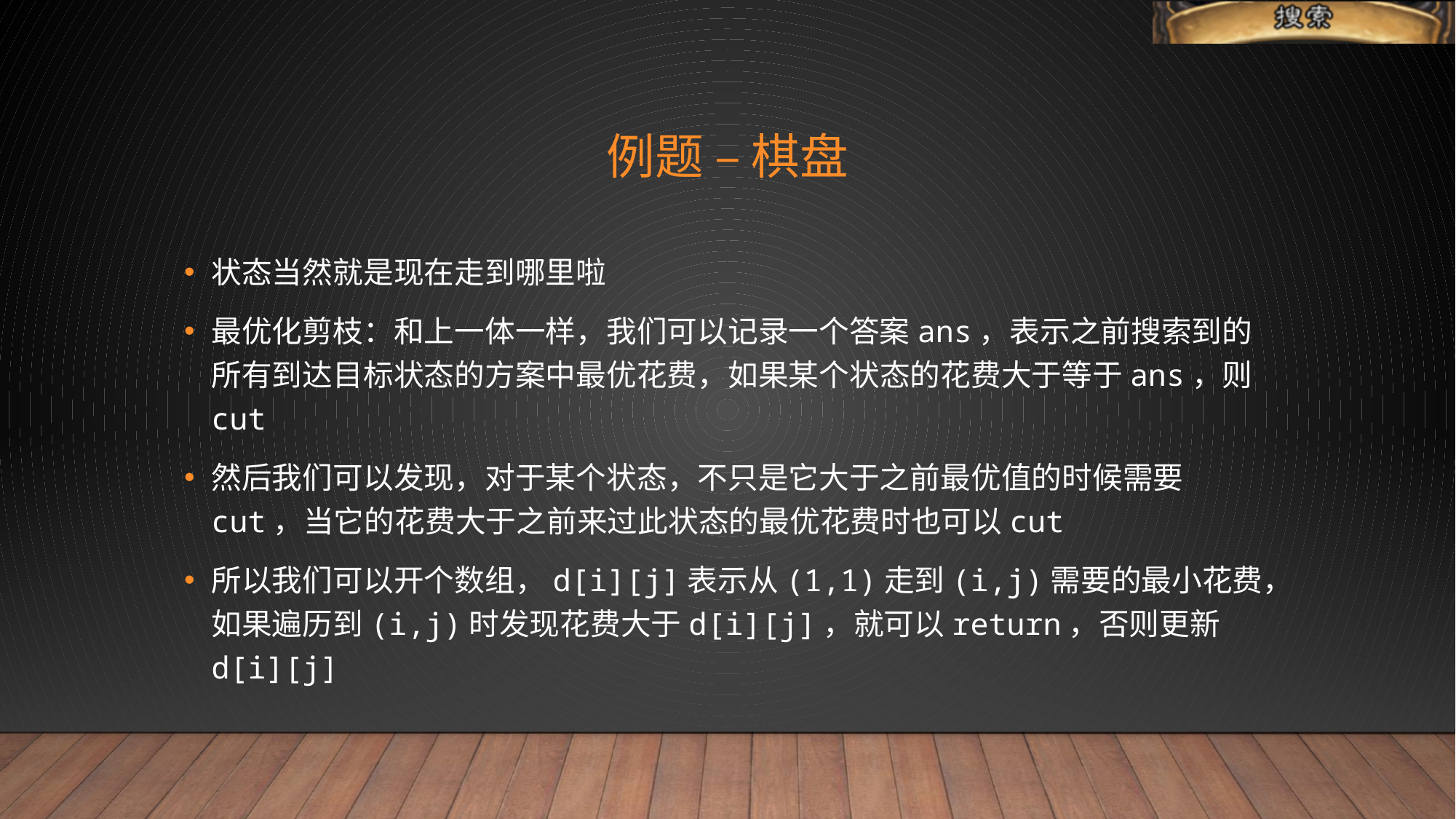

# 例题 – 棋盘
状态当然就是现在走到哪里啦
最优化剪枝：和上一体一样，我们可以记录一个答案ans，表示之前搜索到的所有到达目标状态的方案中最优花费，如果某个状态的花费大于等于ans，则cut
然后我们可以发现，对于某个状态，不只是它大于之前最优值的时候需要cut，当它的花费大于之前来过此状态的最优花费时也可以cut
所以我们可以开个数组，d[i][j]表示从(1,1)走到(i,j)需要的最小花费，如果遍历到(i,j)时发现花费大于d[i][j]，就可以return，否则更新d[i][j]